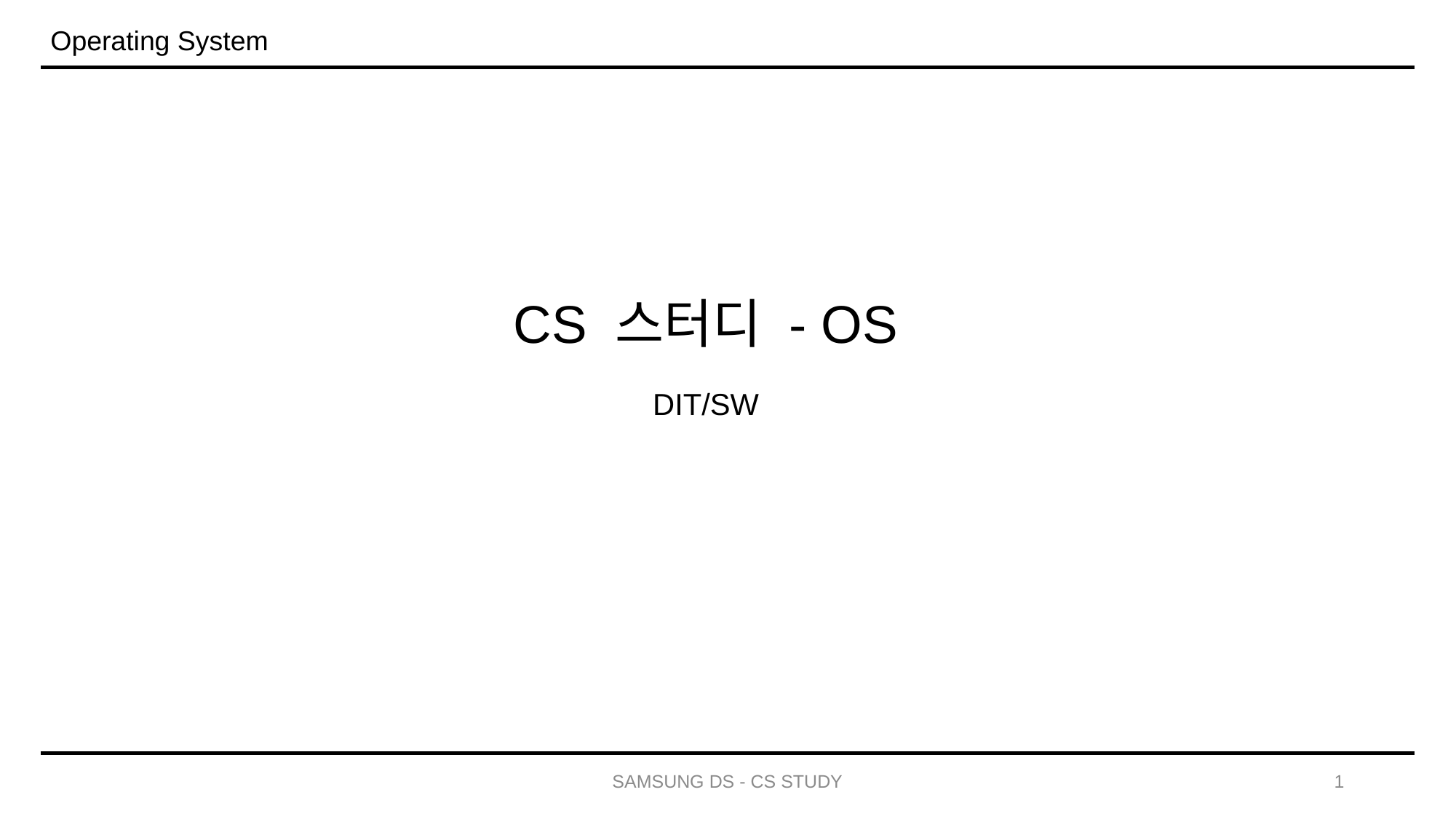

Operating System
CS 스터디 - OS
DIT/SW
SAMSUNG DS - CS STUDY
1